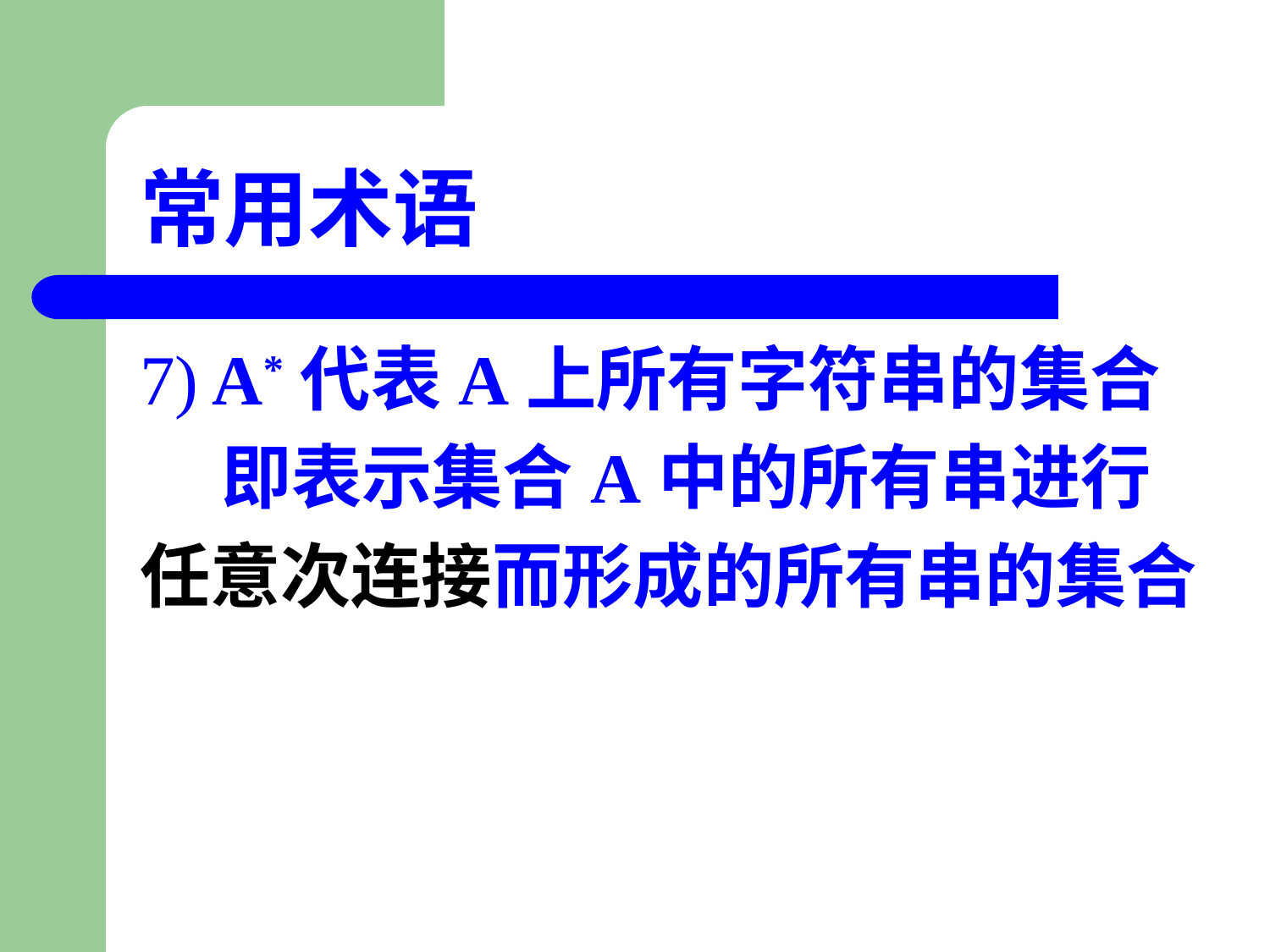

# 常用术语
7) A*代表A上所有字符串的集合
    即表示集合A中的所有串进行
任意次连接而形成的所有串的集合